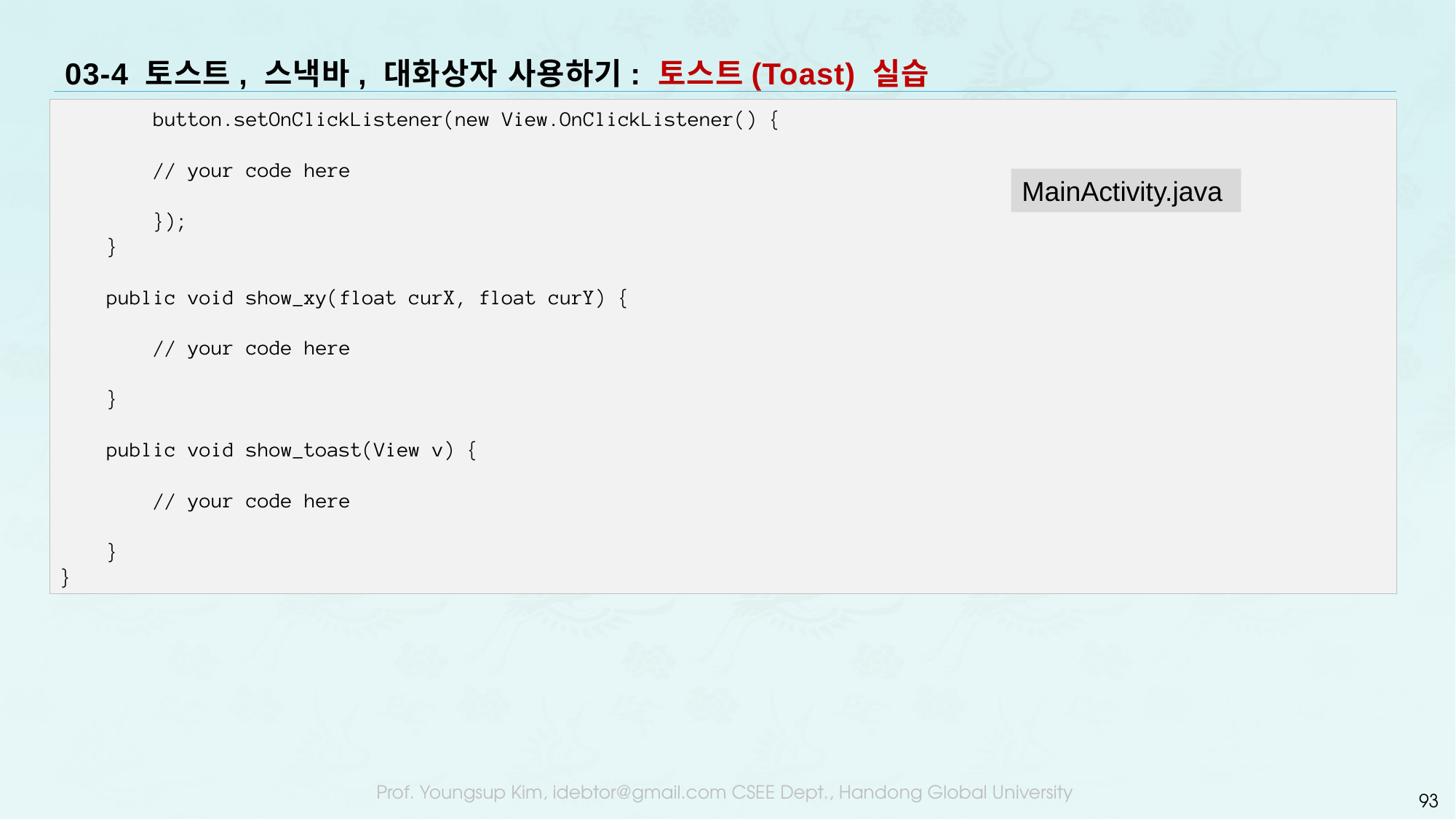

# 03-4 토스트, 스낵바, 대화상자 사용하기: 토스트(Toast) 실습
        button.setOnClickListener(new View.OnClickListener() {

        // your code here

        });
    }

    public void show_xy(float curX, float curY) {

        // your code here

    }

    public void show_toast(View v) {

        // your code here

    }
}

MainActivity.java
93